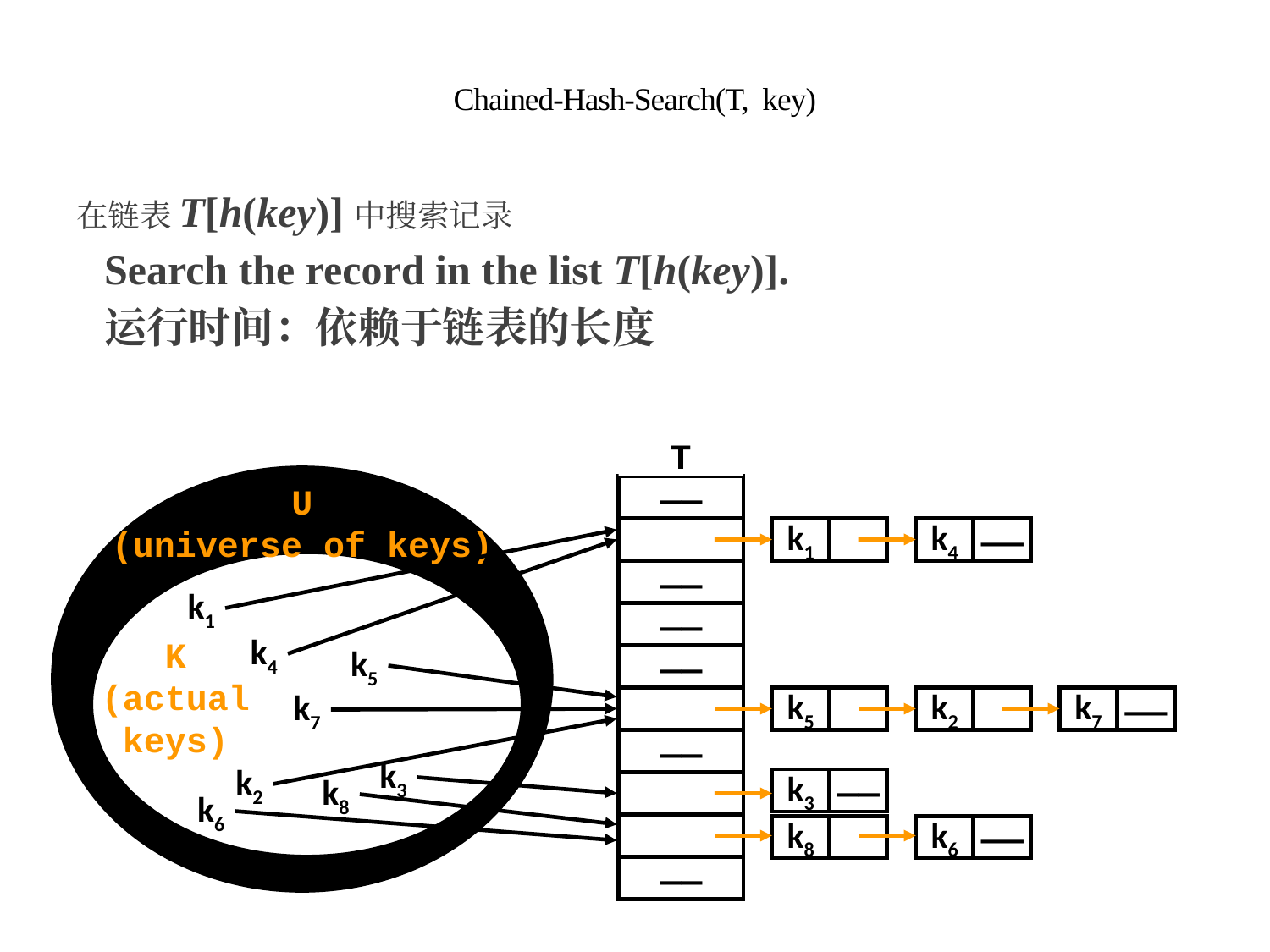

# Chained-Hash-Search(T,  key)
在链表T[h(key)]中搜索记录
Search the record in the list T[h(key)].
运行时间：依赖于链表的长度
T

——

U
(universe of keys)
k1

k4

——

——

k1
——

K
(actual
keys)
k4
k5
——

k5

k2

k7

——

k7

——

k3
k2
k3

——

k8

k6

k8

k6

——

——